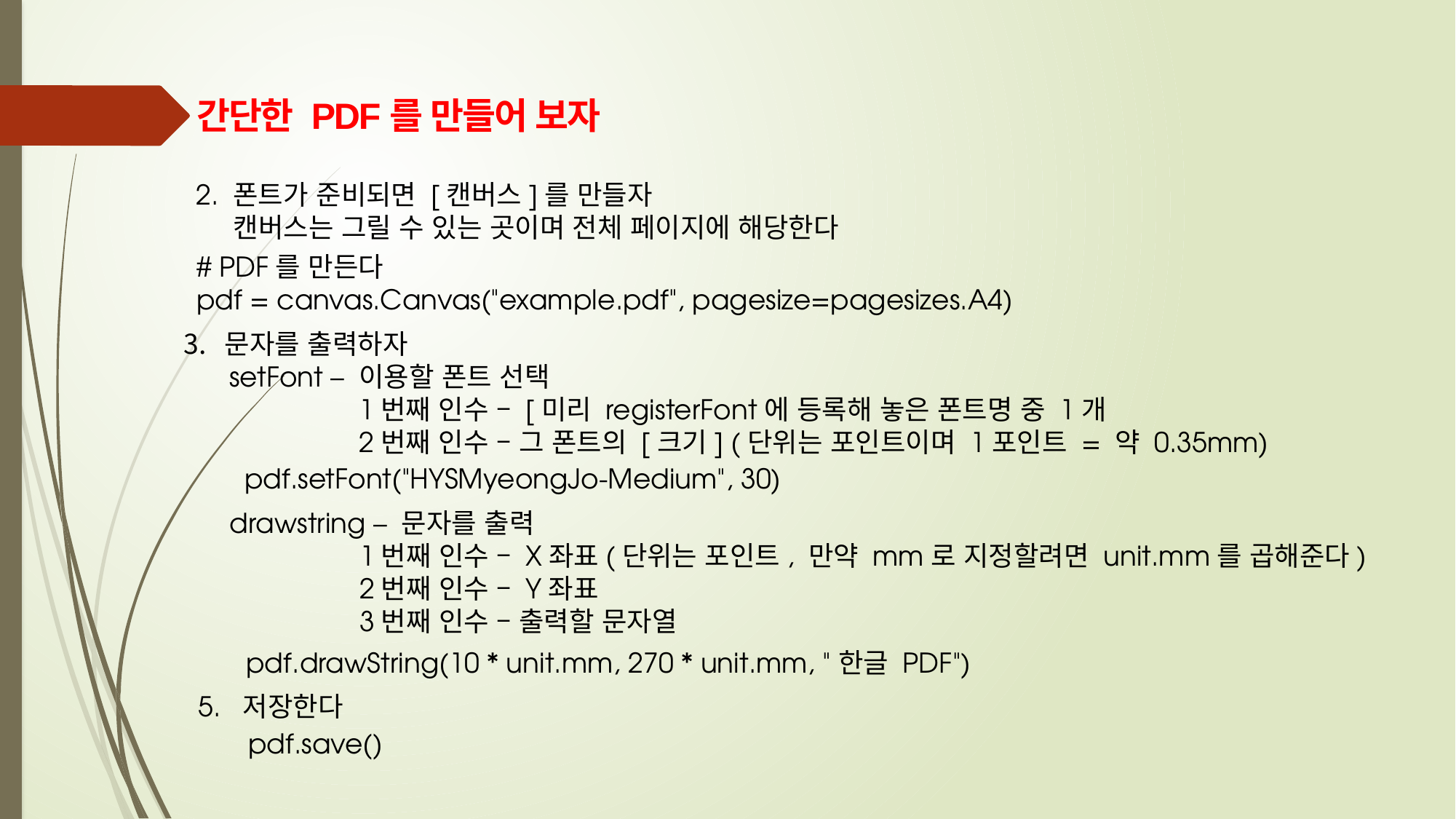

간단한 PDF를 만들어 보자
2. 폰트가 준비되면 [캔버스]를 만들자
    캔버스는 그릴 수 있는 곳이며 전체 페이지에 해당한다
# PDF를 만든다
pdf = canvas.Canvas("example.pdf", pagesize=pagesizes.A4)
문자를 출력하자
      setFont – 이용할 폰트 선택
                       1번째 인수 – [미리 registerFont에 등록해 놓은 폰트명 중 1개
                       2번째 인수 – 그 폰트의 [크기] (단위는 포인트이며 1포인트 = 약 0.35mm)
pdf.setFont("HYSMyeongJo-Medium", 30)
      drawstring – 문자를 출력
                       1번째 인수 – X좌표(단위는 포인트, 만약 mm로 지정할려면 unit.mm를 곱해준다)
                       2번째 인수 – Y좌표
                       3번째 인수 – 출력할 문자열
pdf.drawString(10 * unit.mm, 270 * unit.mm, "한글 PDF")
5.  저장한다
pdf.save()